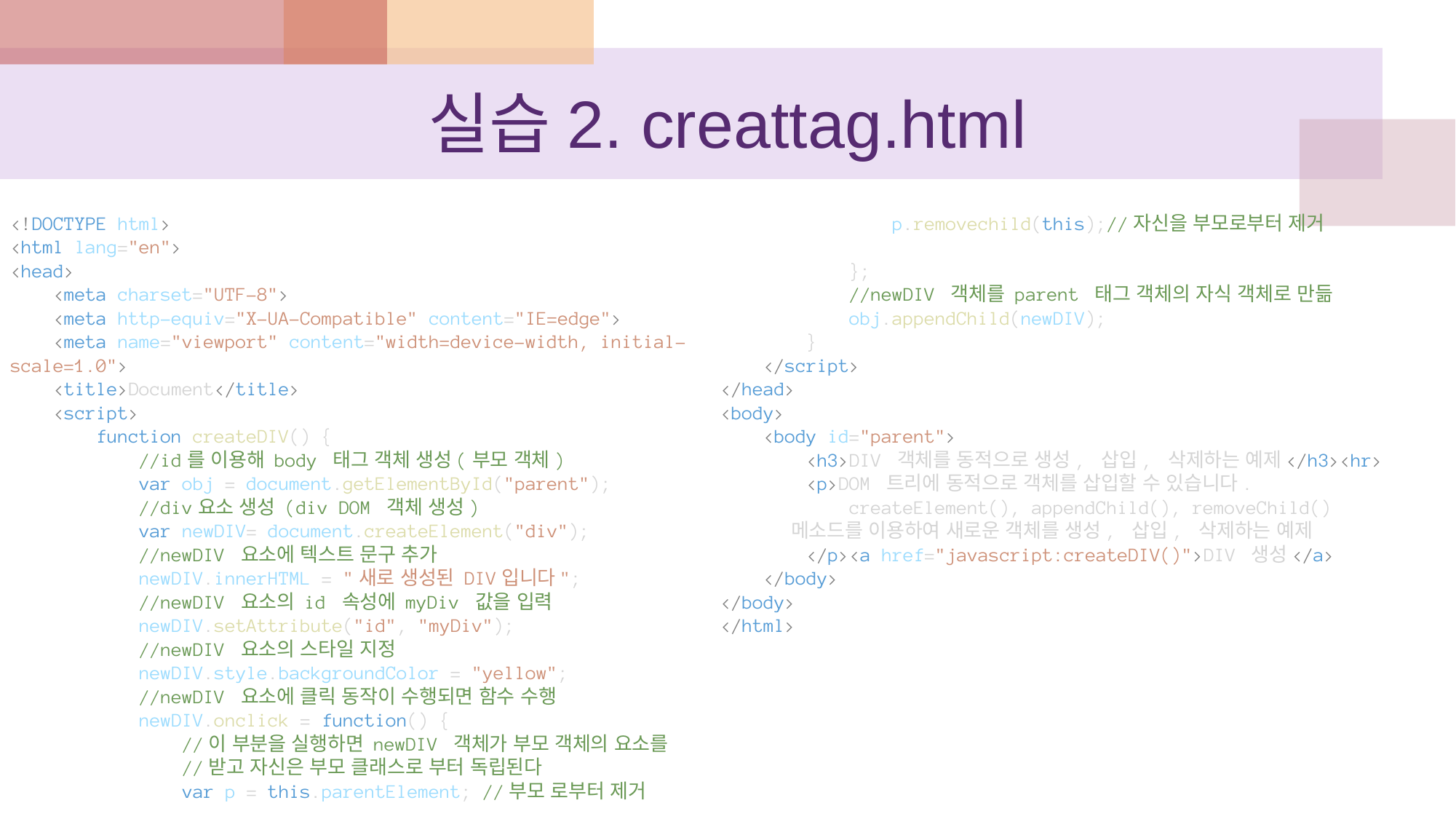

# 실습2. creattag.html
<!DOCTYPE html>
<html lang="en">
<head>
    <meta charset="UTF-8">
    <meta http-equiv="X-UA-Compatible" content="IE=edge">
    <meta name="viewport" content="width=device-width, initial-scale=1.0">
    <title>Document</title>
    <script>
        function createDIV() {
            //id를 이용해 body 태그 객체 생성(부모 객체)
            var obj = document.getElementById("parent");
            //div요소 생성 (div DOM 객체 생성)
            var newDIV= document.createElement("div");
            //newDIV 요소에 텍스트 문구 추가
            newDIV.innerHTML = "새로 생성된 DIV입니다";
            //newDIV 요소의 id 속성에 myDiv 값을 입력
            newDIV.setAttribute("id", "myDiv");
            //newDIV 요소의 스타일 지정
            newDIV.style.backgroundColor = "yellow";
            //newDIV 요소에 클릭 동작이 수행되면 함수 수행
            newDIV.onclick = function() {
                //이 부분을 실행하면 newDIV 객체가 부모 객체의 요소를
                //받고 자신은 부모 클래스로 부터 독립된다
                var p = this.parentElement; //부모 로부터 제거
                p.removechild(this);//자신을 부모로부터 제거

            };
            //newDIV 객체를 parent 태그 객체의 자식 객체로 만듦
            obj.appendChild(newDIV);
        }
    </script>
</head>
<body>
    <body id="parent">
        <h3>DIV 객체를 동적으로 생성, 삽입, 삭제하는 예제</h3><hr>
        <p>DOM 트리에 동적으로 객체를 삽입할 수 있습니다.
            createElement(), appendChild(), removeChild()
            메소드를 이용하여 새로운 객체를 생성, 삽입, 삭제하는 예제
        </p><a href="javascript:createDIV()">DIV 생성</a>
    </body>
</body>
</html>